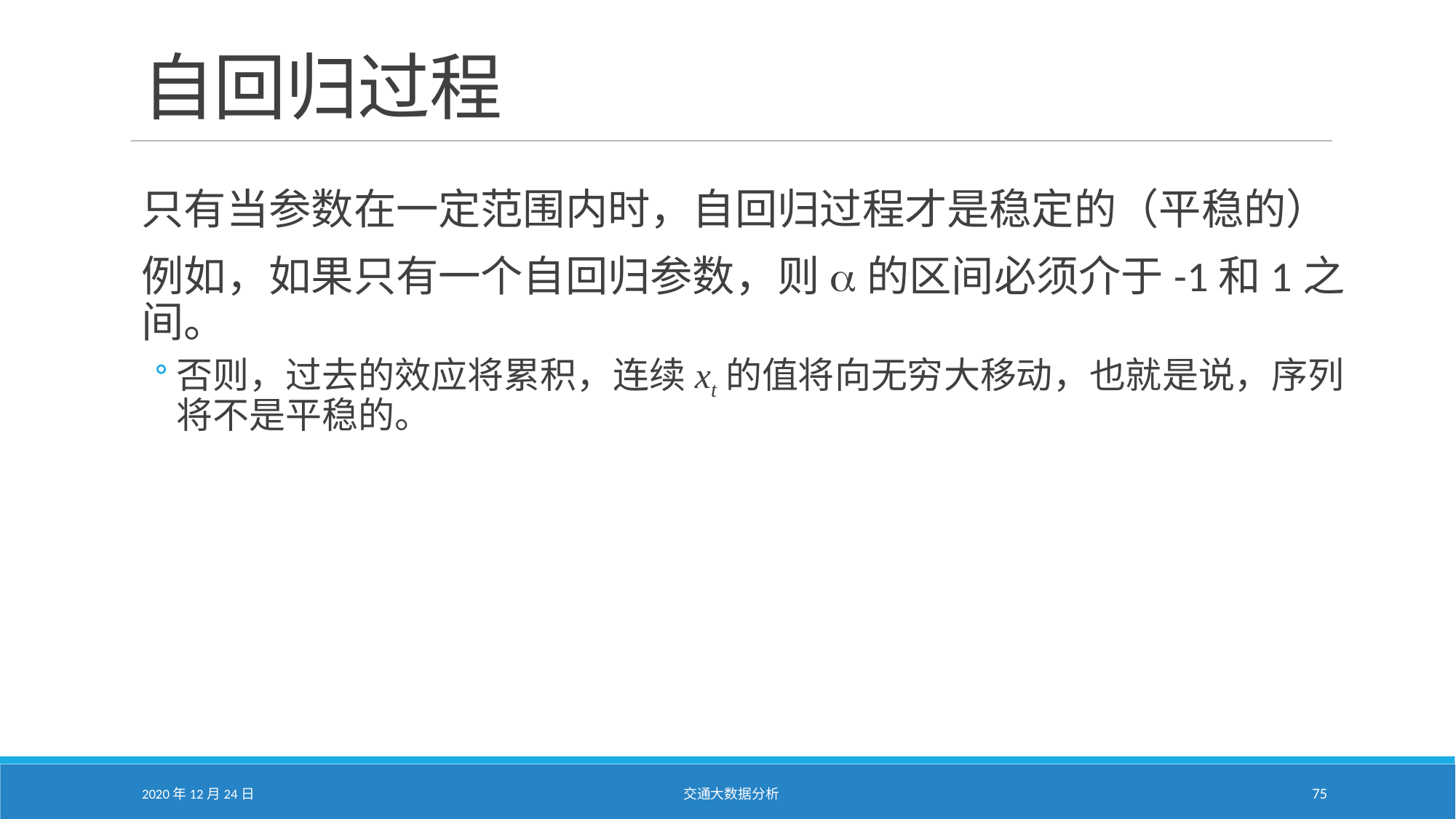

# 自回归过程
只有当参数在一定范围内时，自回归过程才是稳定的（平稳的）
例如，如果只有一个自回归参数，则α的区间必须介于-1和1之间。
否则，过去的效应将累积，连续xt的值将向无穷大移动，也就是说，序列将不是平稳的。
2020年12月24日
交通大数据分析
75